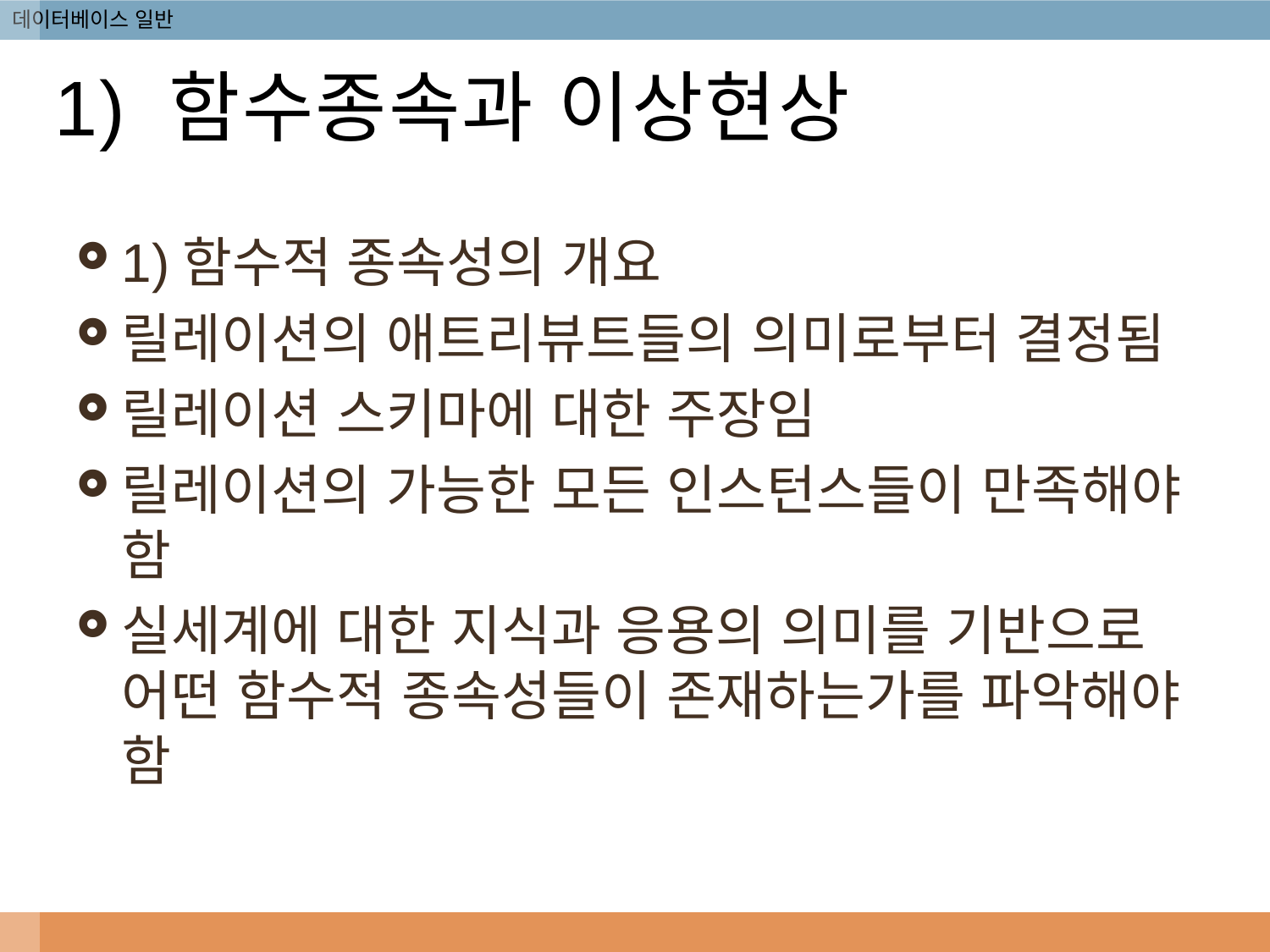

# 1) 함수종속과 이상현상
1)함수적 종속성의 개요
릴레이션의 애트리뷰트들의 의미로부터 결정됨
릴레이션 스키마에 대한 주장임
릴레이션의 가능한 모든 인스턴스들이 만족해야 함
실세계에 대한 지식과 응용의 의미를 기반으로 어떤 함수적 종속성들이 존재하는가를 파악해야 함